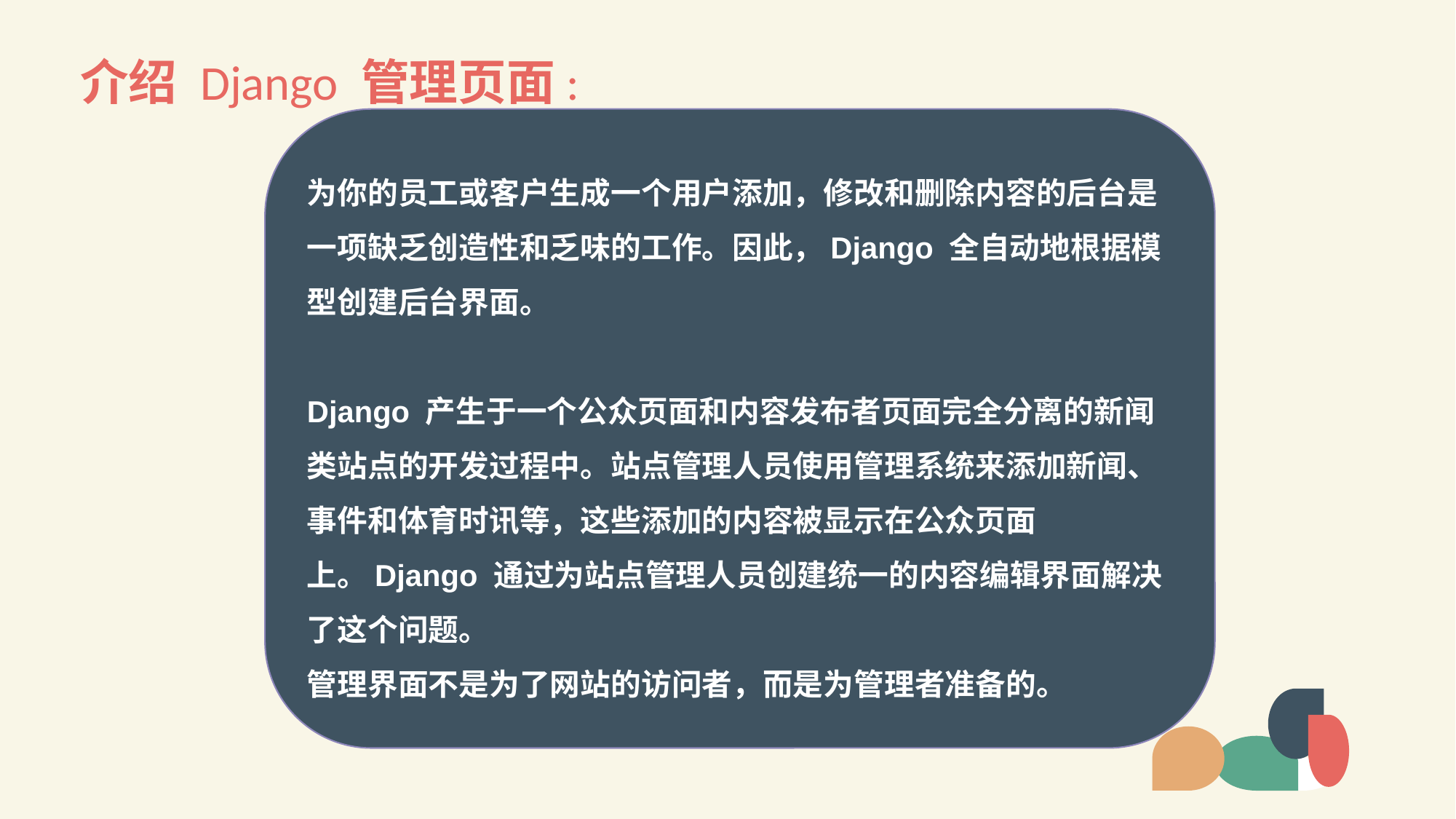

# 介绍 Django 管理页面:
为你的员工或客户生成一个用户添加，修改和删除内容的后台是一项缺乏创造性和乏味的工作。因此，Django 全自动地根据模型创建后台界面。

Django 产生于一个公众页面和内容发布者页面完全分离的新闻类站点的开发过程中。站点管理人员使用管理系统来添加新闻、事件和体育时讯等，这些添加的内容被显示在公众页面上。Django 通过为站点管理人员创建统一的内容编辑界面解决了这个问题。
管理界面不是为了网站的访问者，而是为管理者准备的。

LOREM